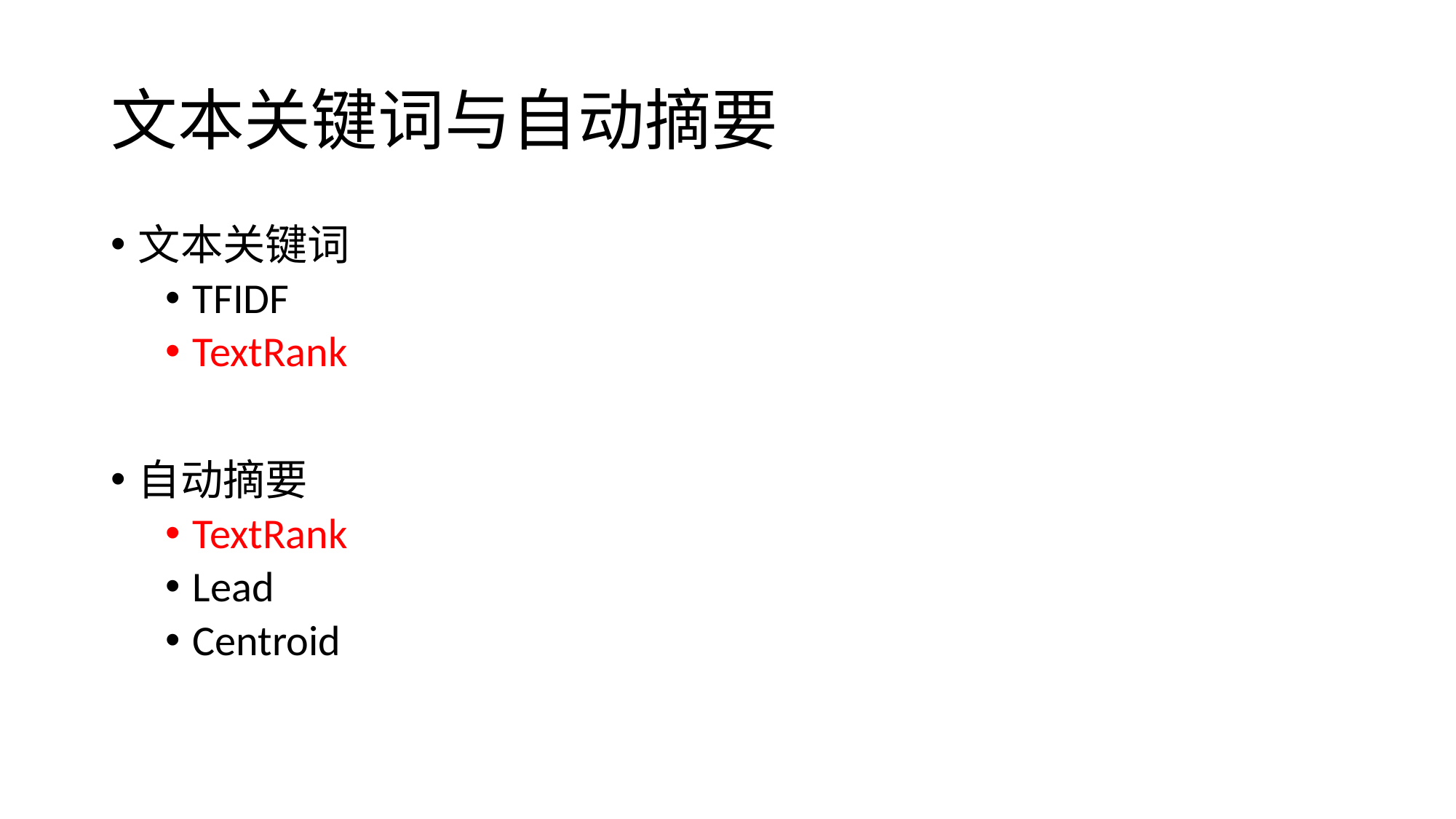

# 文本关键词与自动摘要
文本关键词
TFIDF
TextRank

自动摘要
TextRank
Lead
Centroid